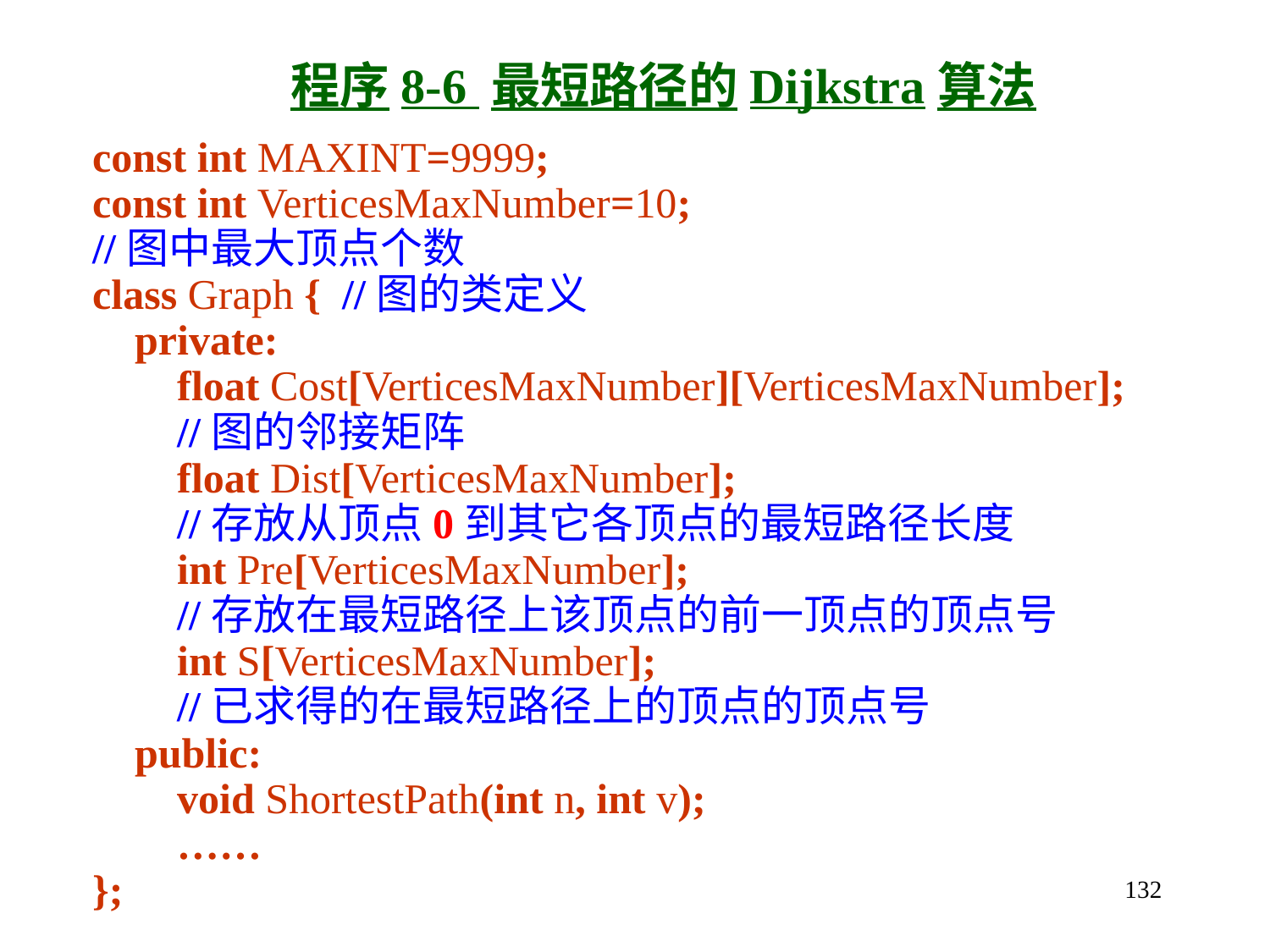

程序8-6 最短路径的Dijkstra算法
const int MAXINT=9999;
const int VerticesMaxNumber=10;
//图中最大顶点个数
class Graph {  //图的类定义
    private:
        float Cost[VerticesMaxNumber][VerticesMaxNumber];
        //图的邻接矩阵
        float Dist[VerticesMaxNumber];
        //存放从顶点0到其它各顶点的最短路径长度
        int Pre[VerticesMaxNumber];
        //存放在最短路径上该顶点的前一顶点的顶点号
        int S[VerticesMaxNumber];
        //已求得的在最短路径上的顶点的顶点号
    public:
        void ShortestPath(int n, int v);
        ……
};
132